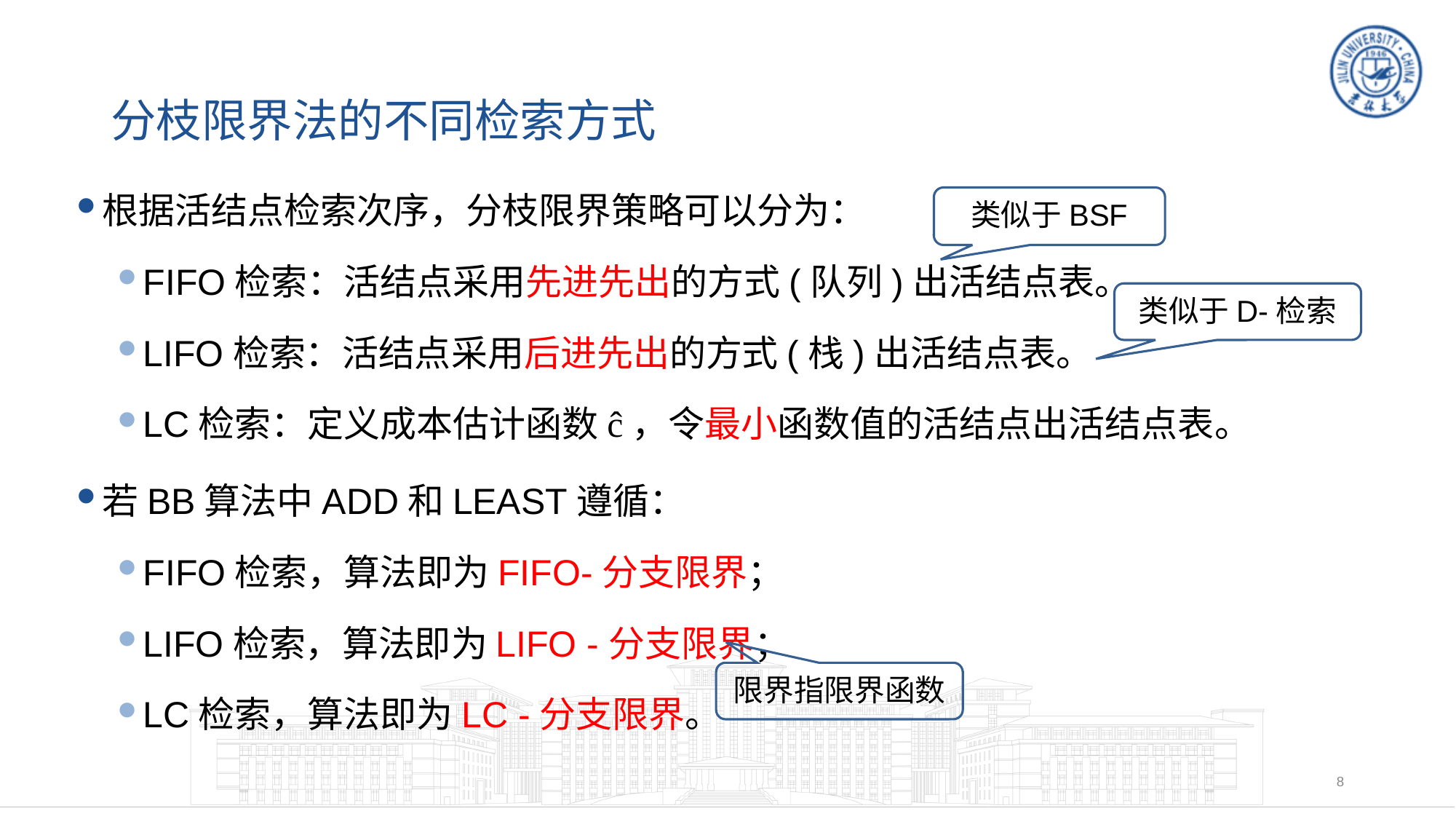

# 分枝限界法的不同检索方式
根据活结点检索次序，分枝限界策略可以分为：
FIFO检索：活结点采用先进先出的方式(队列)出活结点表。
LIFO检索：活结点采用后进先出的方式(栈)出活结点表。
LC检索：定义成本估计函数ĉ，令最小函数值的活结点出活结点表。
若BB算法中ADD和LEAST遵循：
FIFO检索，算法即为FIFO-分支限界；
LIFO检索，算法即为LIFO -分支限界；
LC检索，算法即为LC -分支限界。

类似于BSF
类似于D-检索
限界指限界函数
8